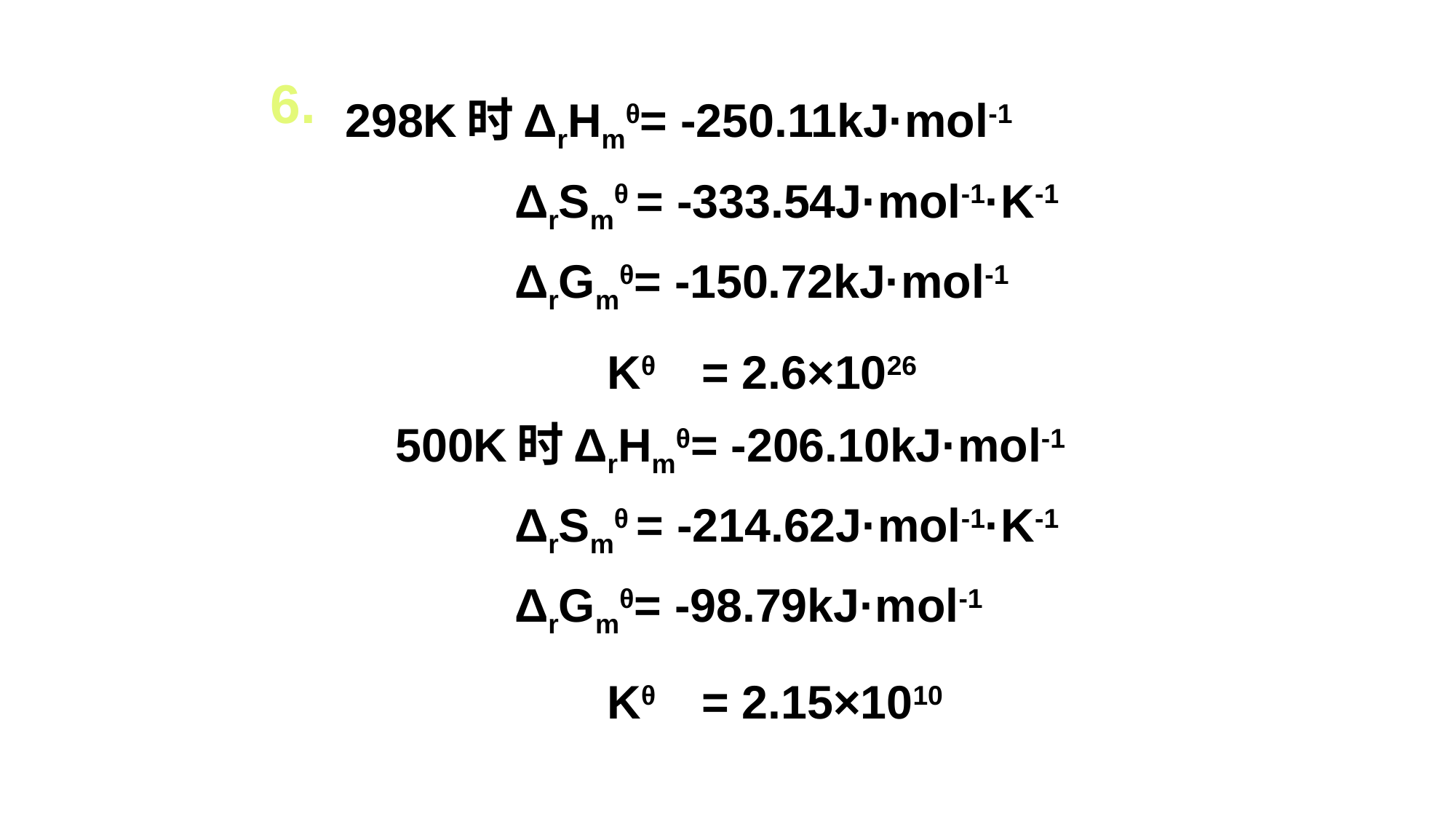

6.
      298K时ΔrHmθ= -250.11kJ·mol-1
                             ΔrSmθ = -333.54J·mol-1·K-1
                             ΔrGmθ= -150.72kJ·mol-1
                        Kθ      = 2.6×1026
            500K时ΔrHmθ= -206.10kJ·mol-1
                             ΔrSmθ = -214.62J·mol-1·K-1
                             ΔrGmθ= -98.79kJ·mol-1
                        Kθ      = 2.15×1010

23